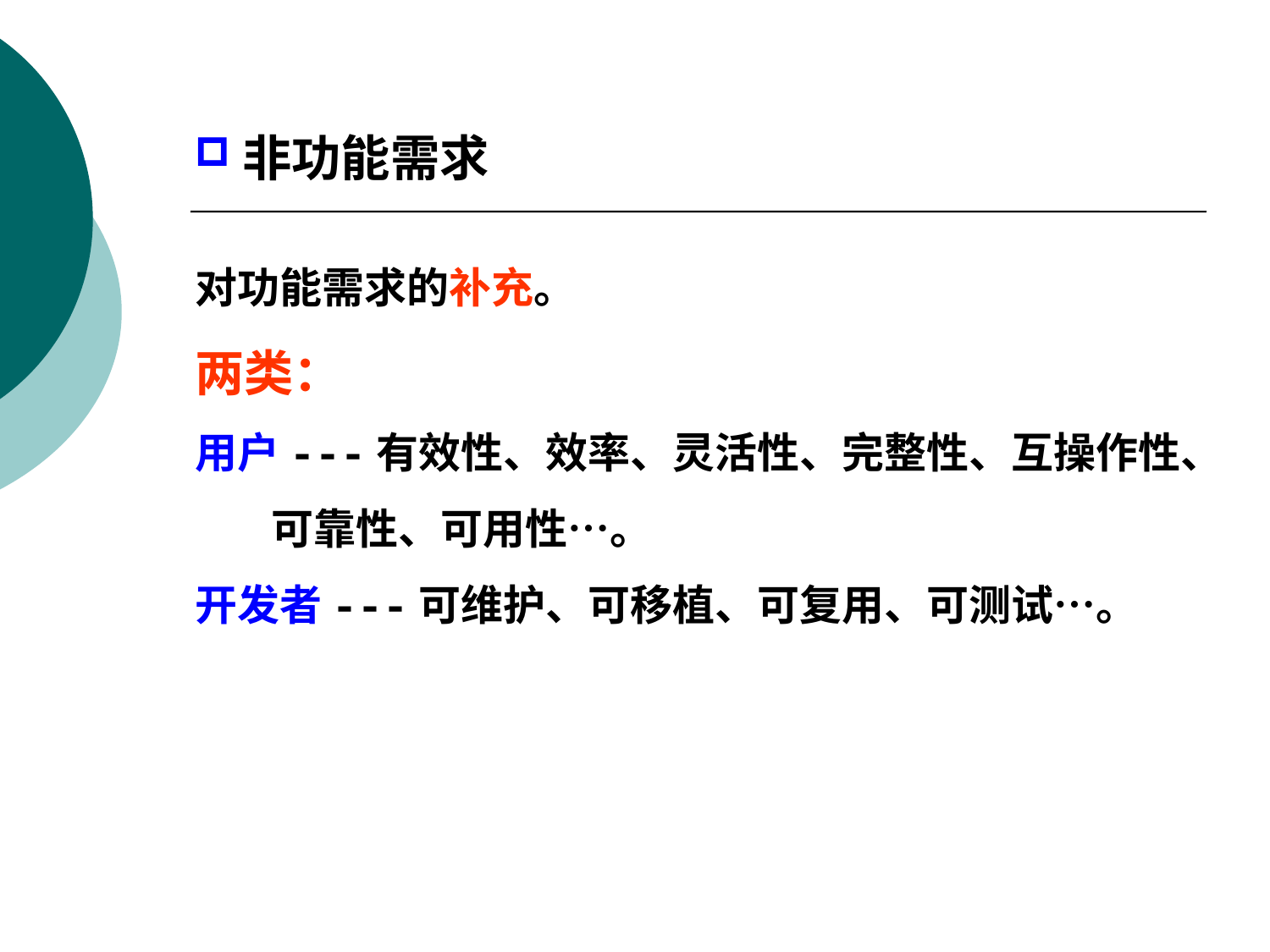

非功能需求
对功能需求的补充。
两类：
用户---有效性、效率、灵活性、完整性、互操作性、
       可靠性、可用性…。
开发者---可维护、可移植、可复用、可测试…。